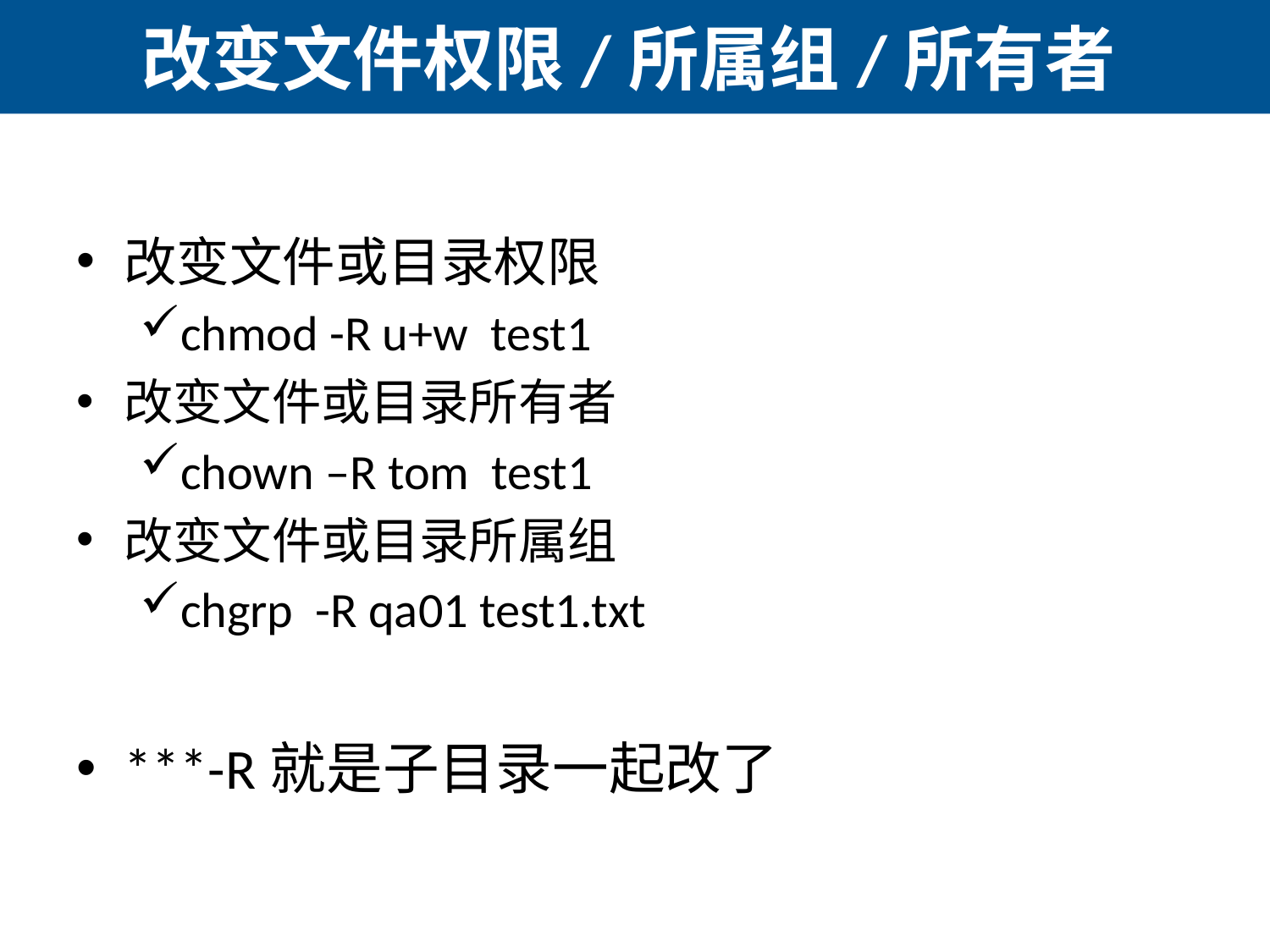

# 改变文件权限/所属组/所有者
改变文件或目录权限
chmod -R u+w  test1
改变文件或目录所有者
chown –R tom  test1
改变文件或目录所属组
chgrp  -R qa01 test1.txt

***-R就是子目录一起改了